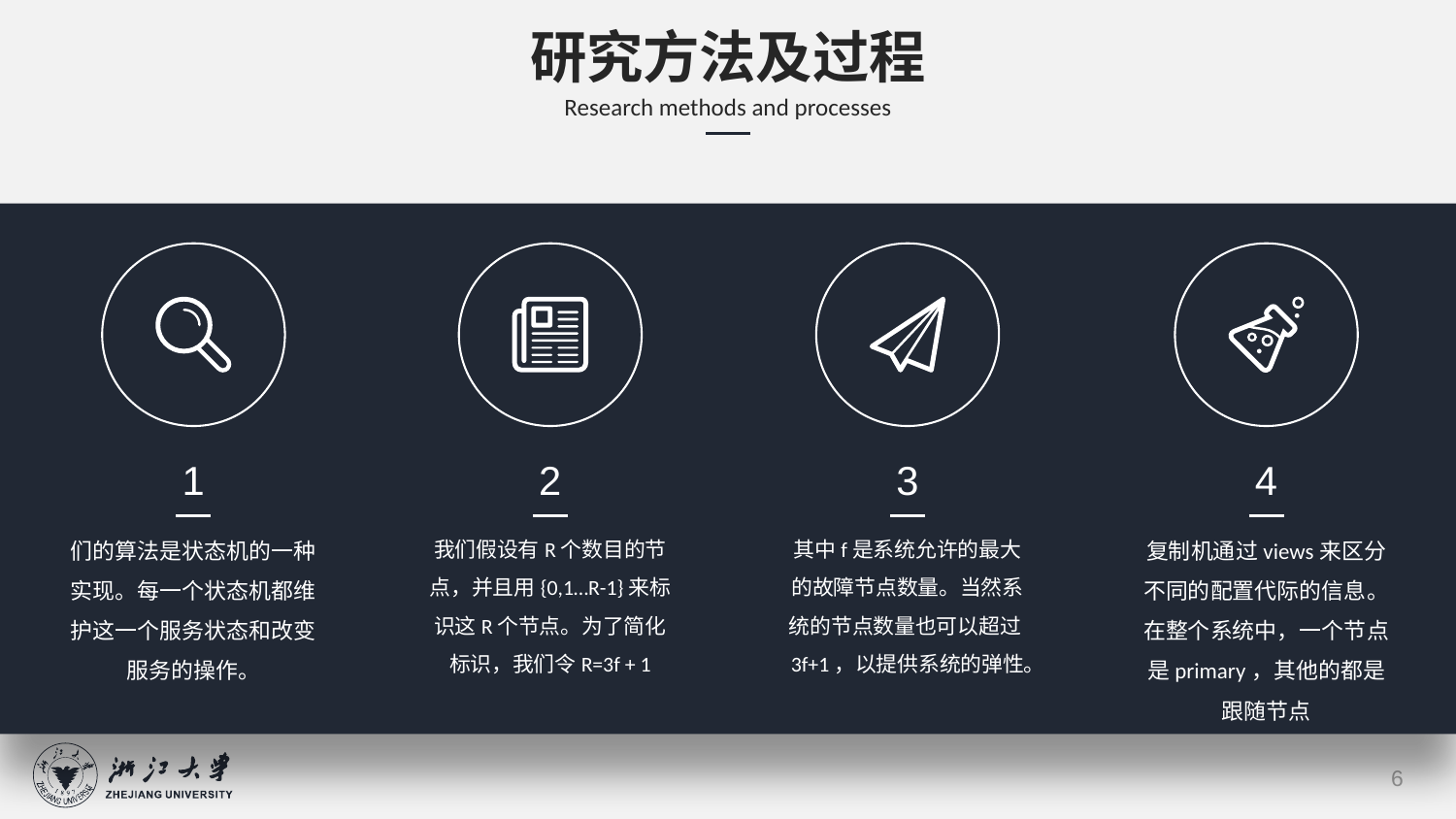

研究方法及过程
Research methods and processes

1
2
3
4
们的算法是状态机的一种实现。每一个状态机都维护这一个服务状态和改变服务的操作。
我们假设有R个数目的节点，并且用{0,1…R-1}来标识这R个节点。为了简化标识，我们令R=3f + 1
其中f是系统允许的最大的故障节点数量。当然系统的节点数量也可以超过3f+1，以提供系统的弹性。
复制机通过views来区分不同的配置代际的信息。在整个系统中，一个节点是primary，其他的都是跟随节点
6